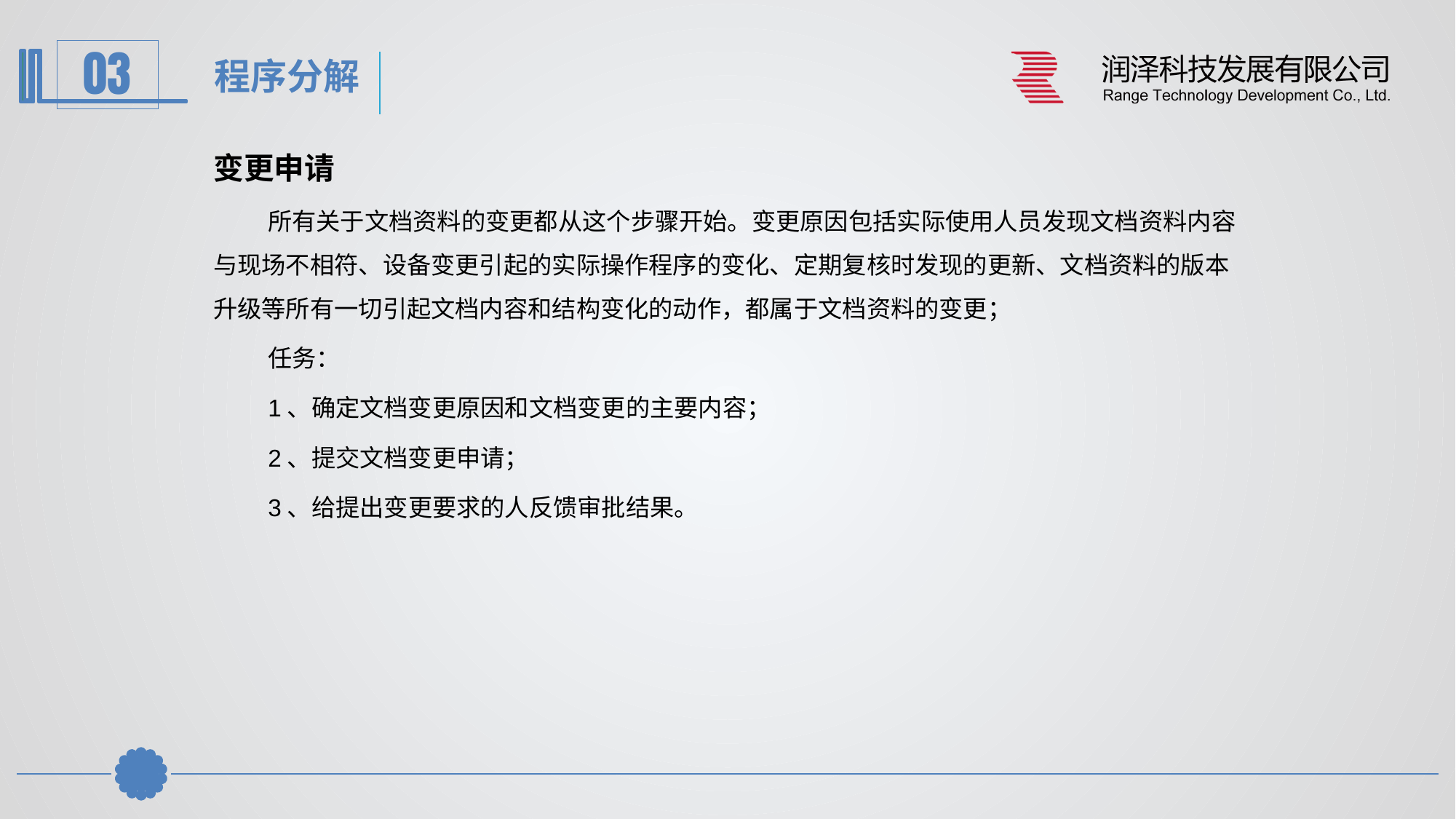

程序分解
变更申请
所有关于文档资料的变更都从这个步骤开始。变更原因包括实际使用人员发现文档资料内容与现场不相符、设备变更引起的实际操作程序的变化、定期复核时发现的更新、文档资料的版本升级等所有一切引起文档内容和结构变化的动作，都属于文档资料的变更；
任务：
1、确定文档变更原因和文档变更的主要内容；
2、提交文档变更申请；
3、给提出变更要求的人反馈审批结果。
14